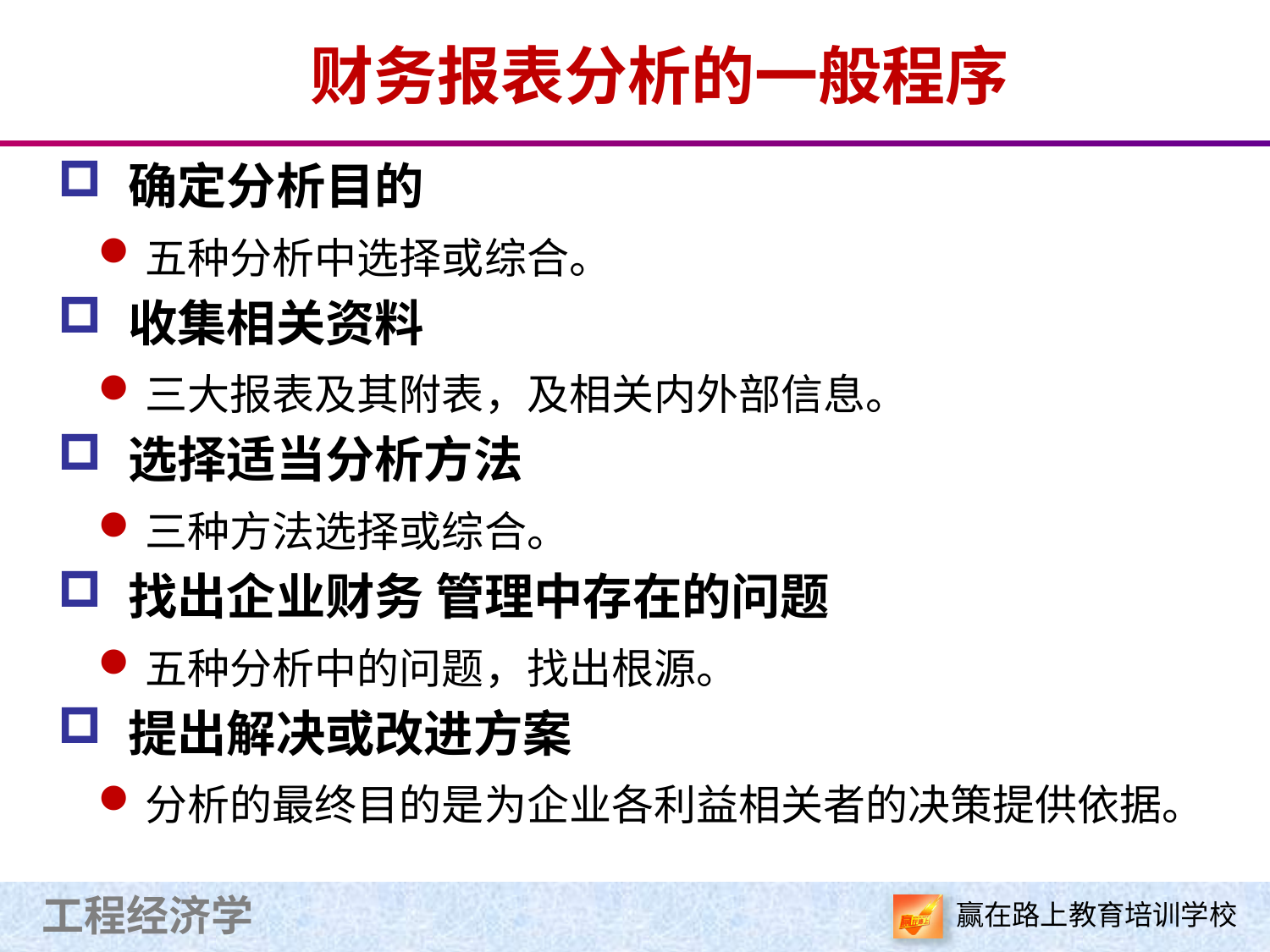

财务报表分析的一般程序
 确定分析目的
五种分析中选择或综合。
 收集相关资料
三大报表及其附表，及相关内外部信息。
 选择适当分析方法
三种方法选择或综合。
 找出企业财务 管理中存在的问题
五种分析中的问题，找出根源。
 提出解决或改进方案
分析的最终目的是为企业各利益相关者的决策提供依据。